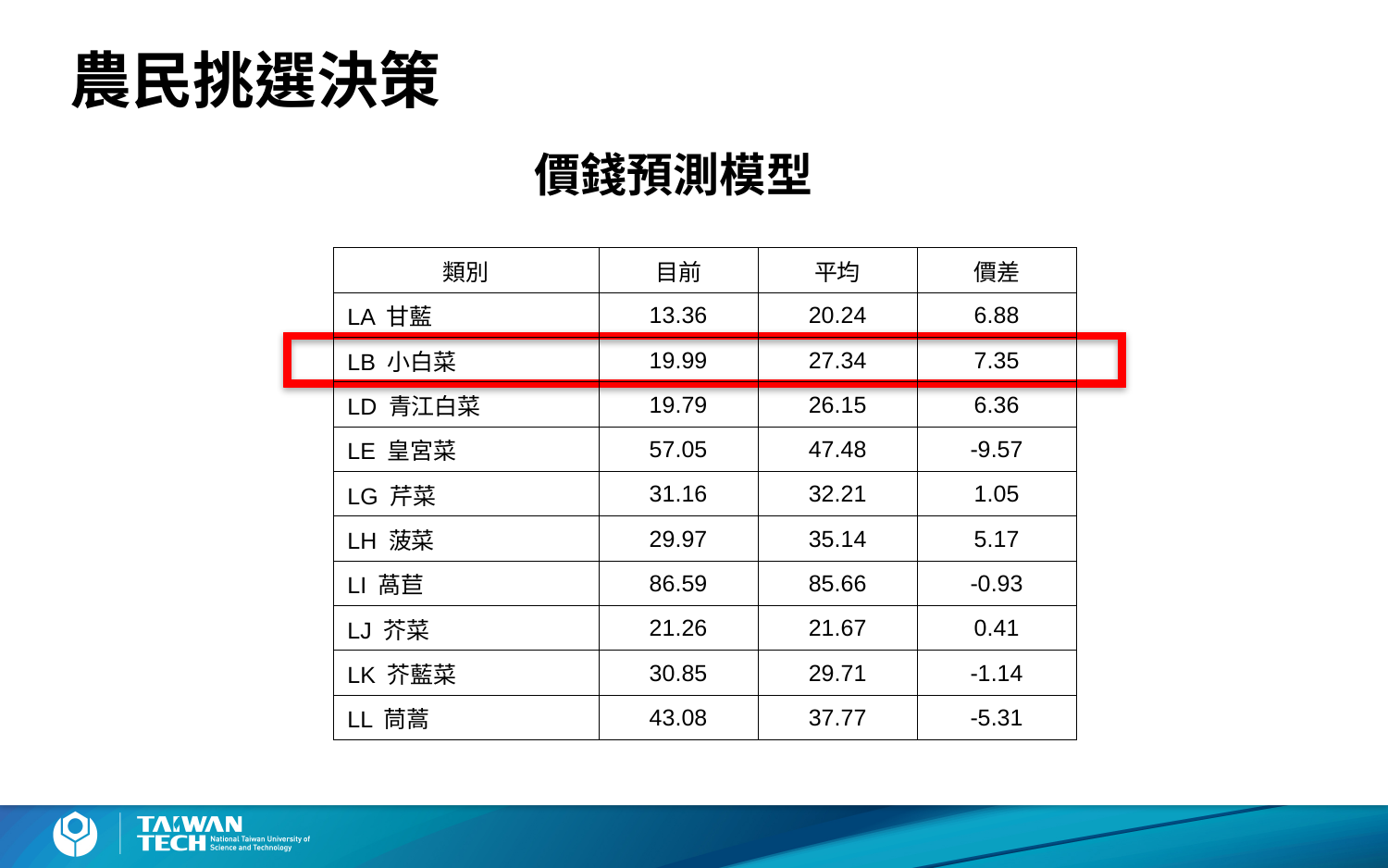

農民挑選決策
價錢預測模型
| 類別 | 目前 | 平均 | 價差 |
| --- | --- | --- | --- |
| LA 甘藍 | 13.36 | 20.24 | 6.88 |
| LB 小白菜 | 19.99 | 27.34 | 7.35 |
| LD 青江白菜 | 19.79 | 26.15 | 6.36 |
| LE 皇宮菜 | 57.05 | 47.48 | -9.57 |
| LG 芹菜 | 31.16 | 32.21 | 1.05 |
| LH 菠菜 | 29.97 | 35.14 | 5.17 |
| LI 萵苣 | 86.59 | 85.66 | -0.93 |
| LJ 芥菜 | 21.26 | 21.67 | 0.41 |
| LK 芥藍菜 | 30.85 | 29.71 | -1.14 |
| LL 茼蒿 | 43.08 | 37.77 | -5.31 |